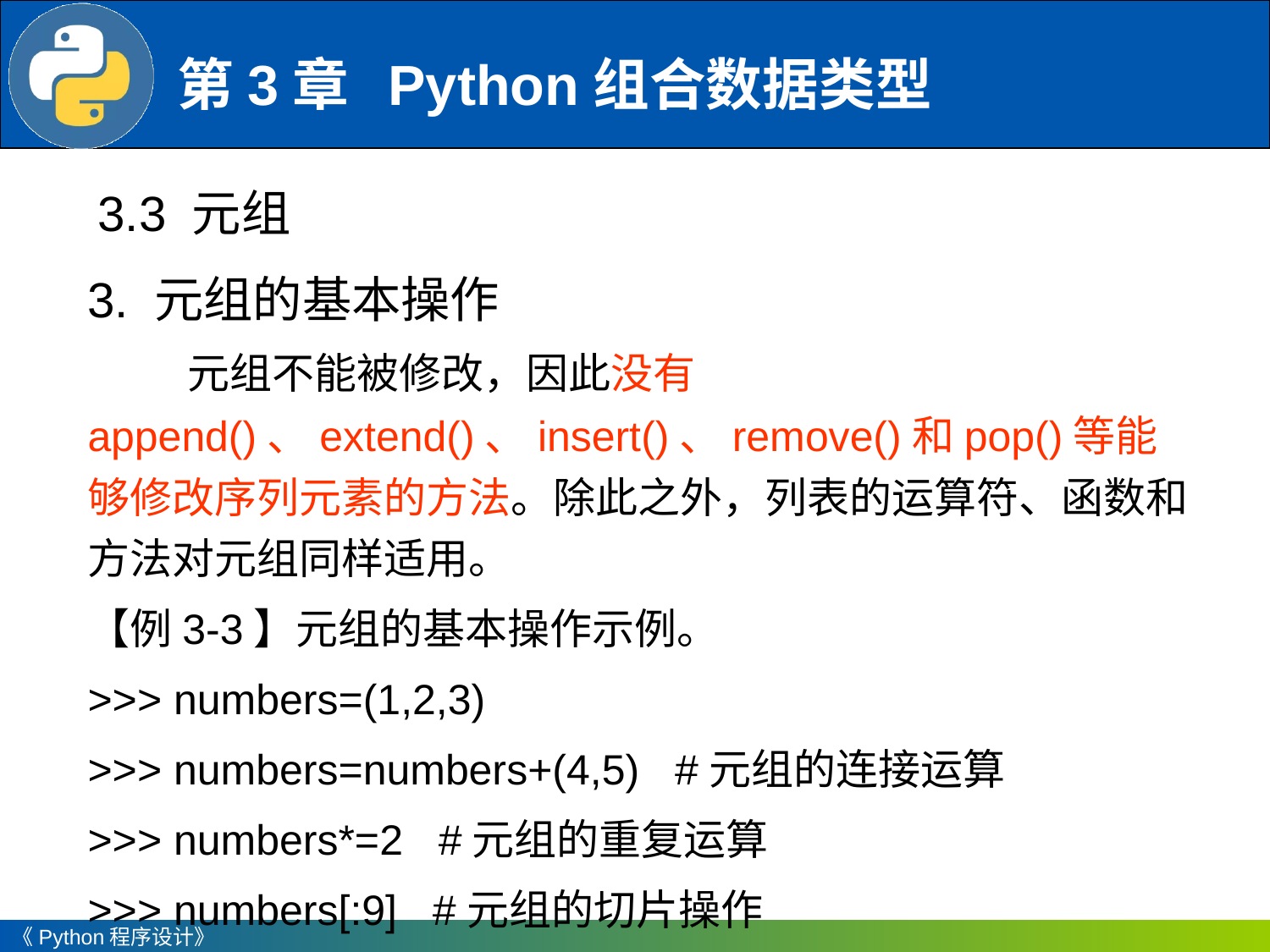

3.3 元组
3. 元组的基本操作
元组不能被修改，因此没有append()、extend()、insert()、remove()和pop()等能够修改序列元素的方法。除此之外，列表的运算符、函数和方法对元组同样适用。
【例3-3】元组的基本操作示例。
>>> numbers=(1,2,3)
>>> numbers=numbers+(4,5)   #元组的连接运算
>>> numbers*=2   #元组的重复运算
>>> numbers[:9]   #元组的切片操作